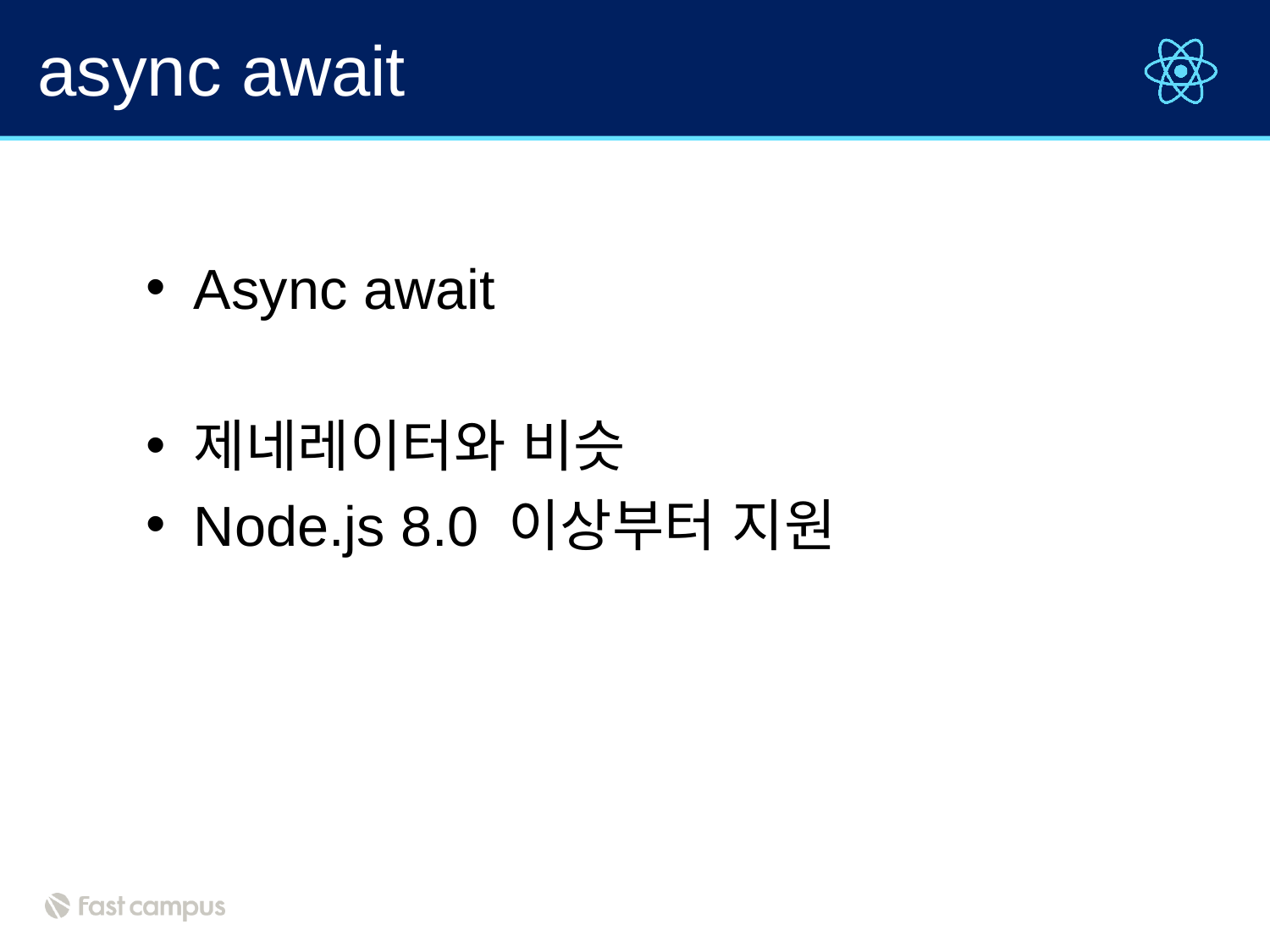

# async await
Async await

제네레이터와 비슷
Node.js 8.0 이상부터 지원